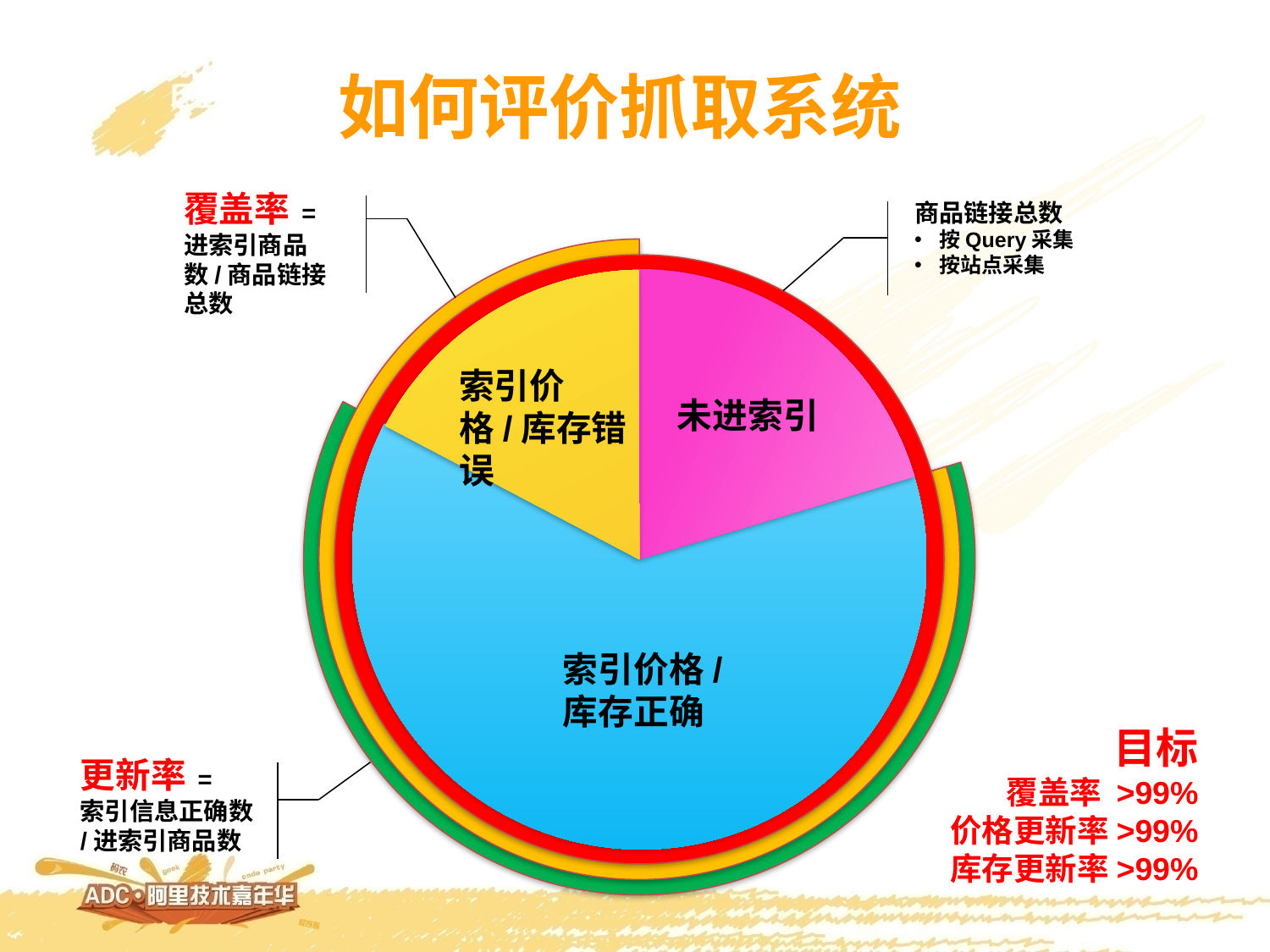

如何评价抓取系统
覆盖率 = 进索引商品数/商品链接总数
商品链接总数
按Query采集
按站点采集

索引价格/库存错误
未进索引
索引价格/
库存正确
目标
覆盖率 >99%
价格更新率>99%
库存更新率>99%
更新率 =
索引信息正确数/进索引商品数